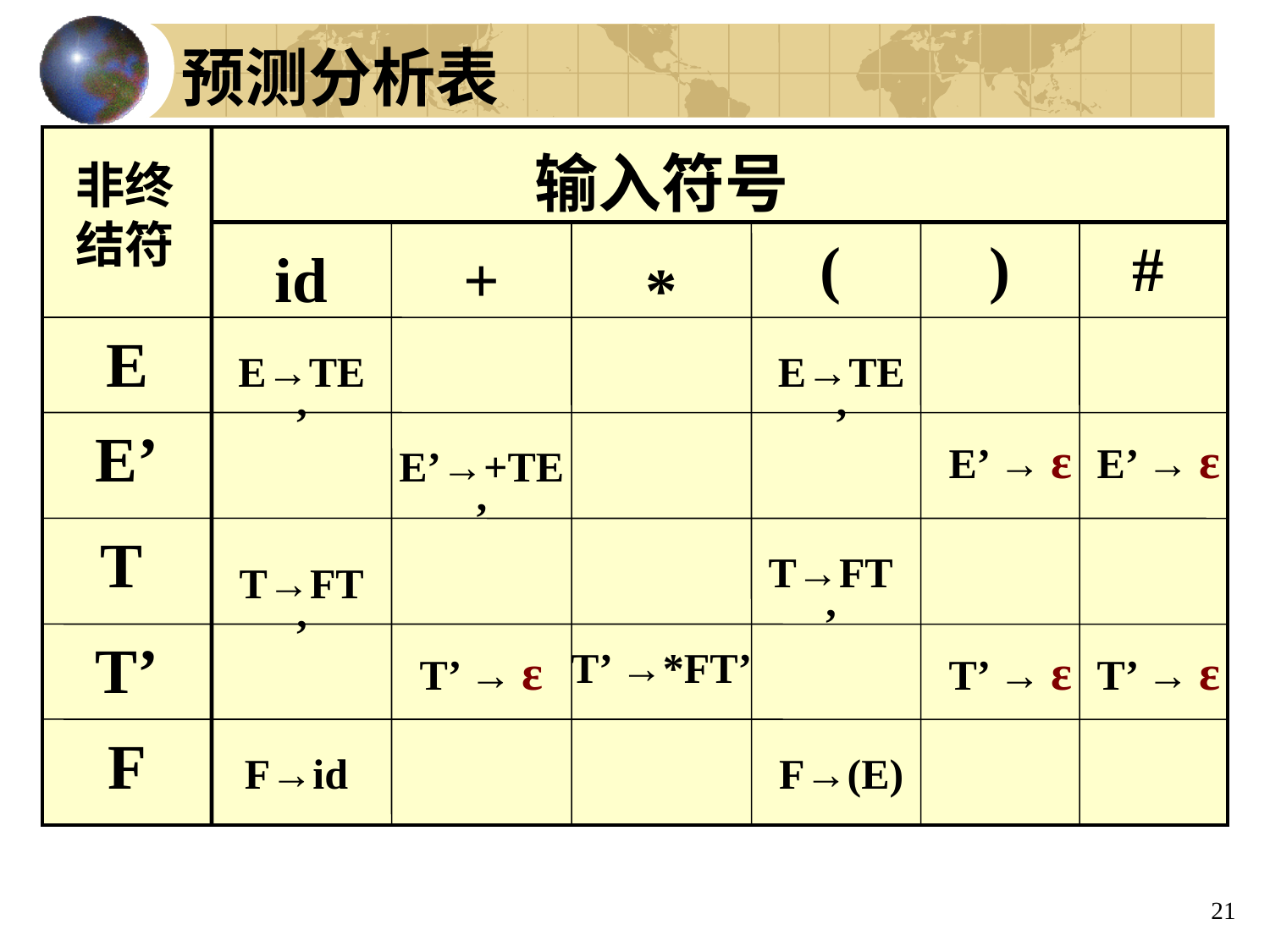

预测分析表

输入符号
非终结符

(

)

#
id
+
*

E
E→TE’
E→TE’

E’
E’ → ε
E’ → ε
E’→+TE’

T
T→FT’
T→FT’

T’
T’ → ε
T’ →*FT’
T’ → ε
T’ → ε

F
F→id
F→(E)

21